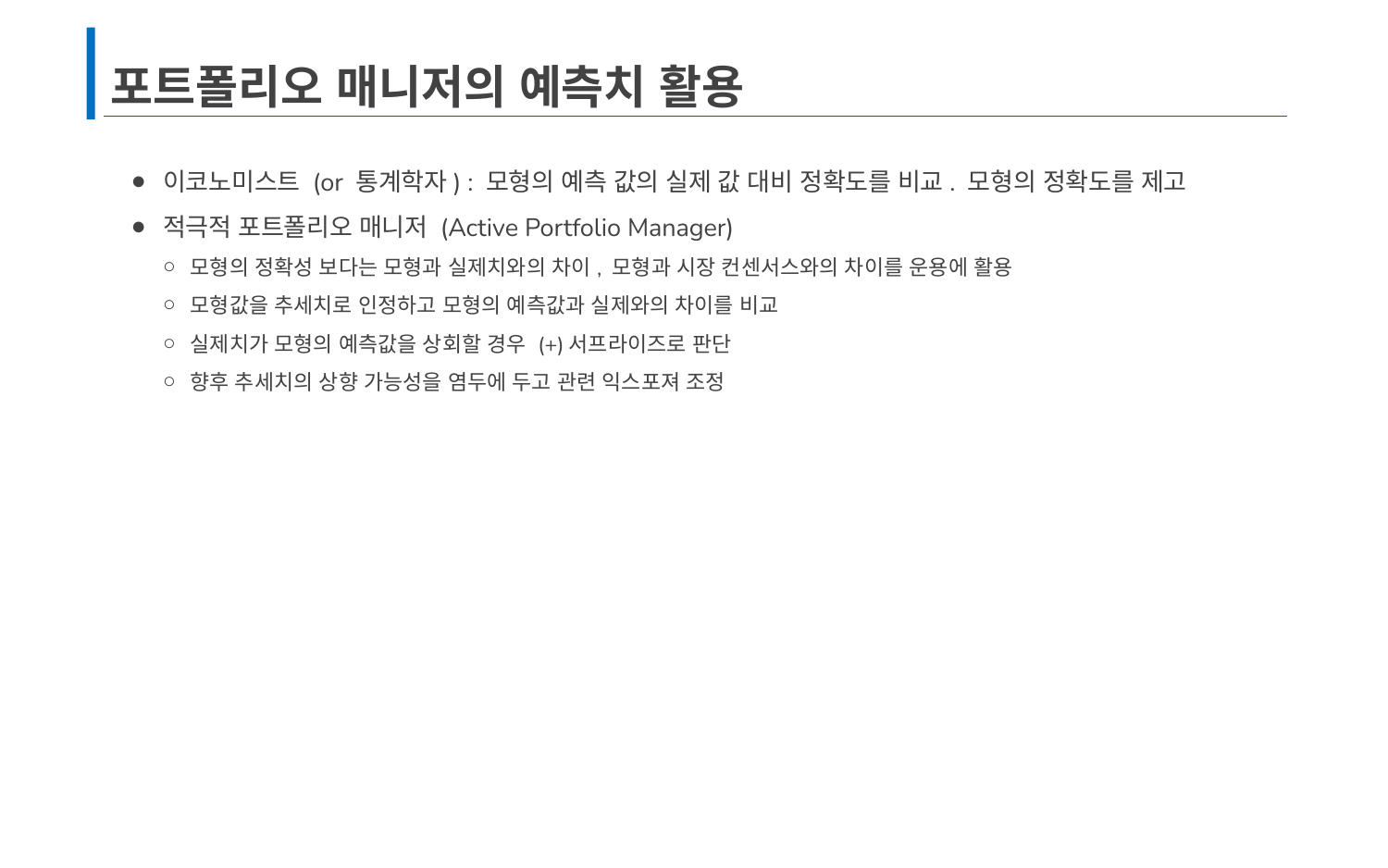

# 포트폴리오 매니저의 예측치 활용
이코노미스트 (or 통계학자) : 모형의 예측 값의 실제 값 대비 정확도를 비교. 모형의 정확도를 제고
적극적 포트폴리오 매니저 (Active Portfolio Manager)
모형의 정확성 보다는 모형과 실제치와의 차이, 모형과 시장 컨센서스와의 차이를 운용에 활용
모형값을 추세치로 인정하고 모형의 예측값과 실제와의 차이를 비교
실제치가 모형의 예측값을 상회할 경우 (+)서프라이즈로 판단
향후 추세치의 상향 가능성을 염두에 두고 관련 익스포져 조정